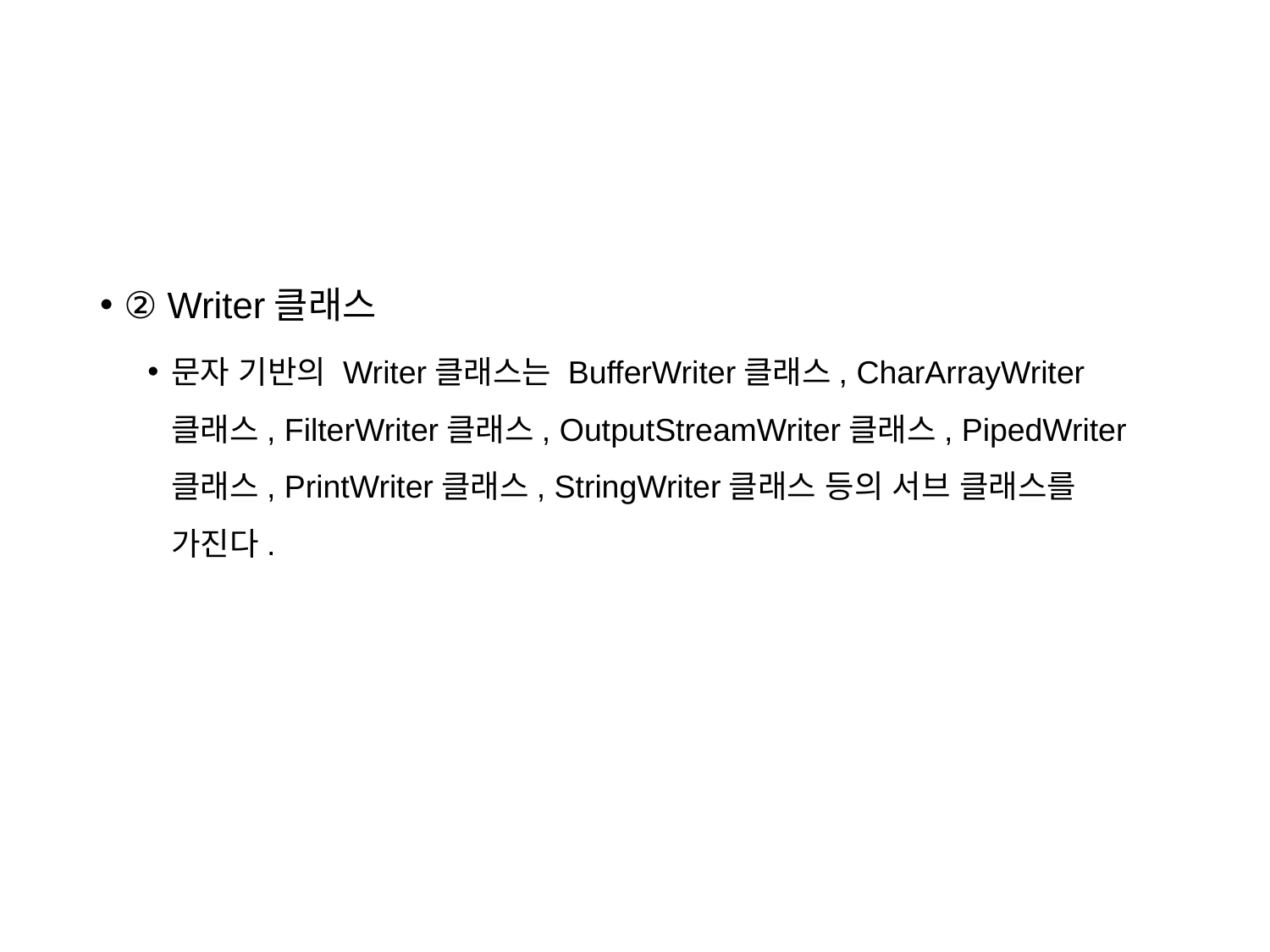

#
② Writer클래스
문자 기반의 Writer클래스는 BufferWriter클래스, CharArrayWriter클래스, FilterWriter클래스, OutputStreamWriter클래스, PipedWriter클래스, PrintWriter클래스, StringWriter클래스 등의 서브 클래스를 가진다.